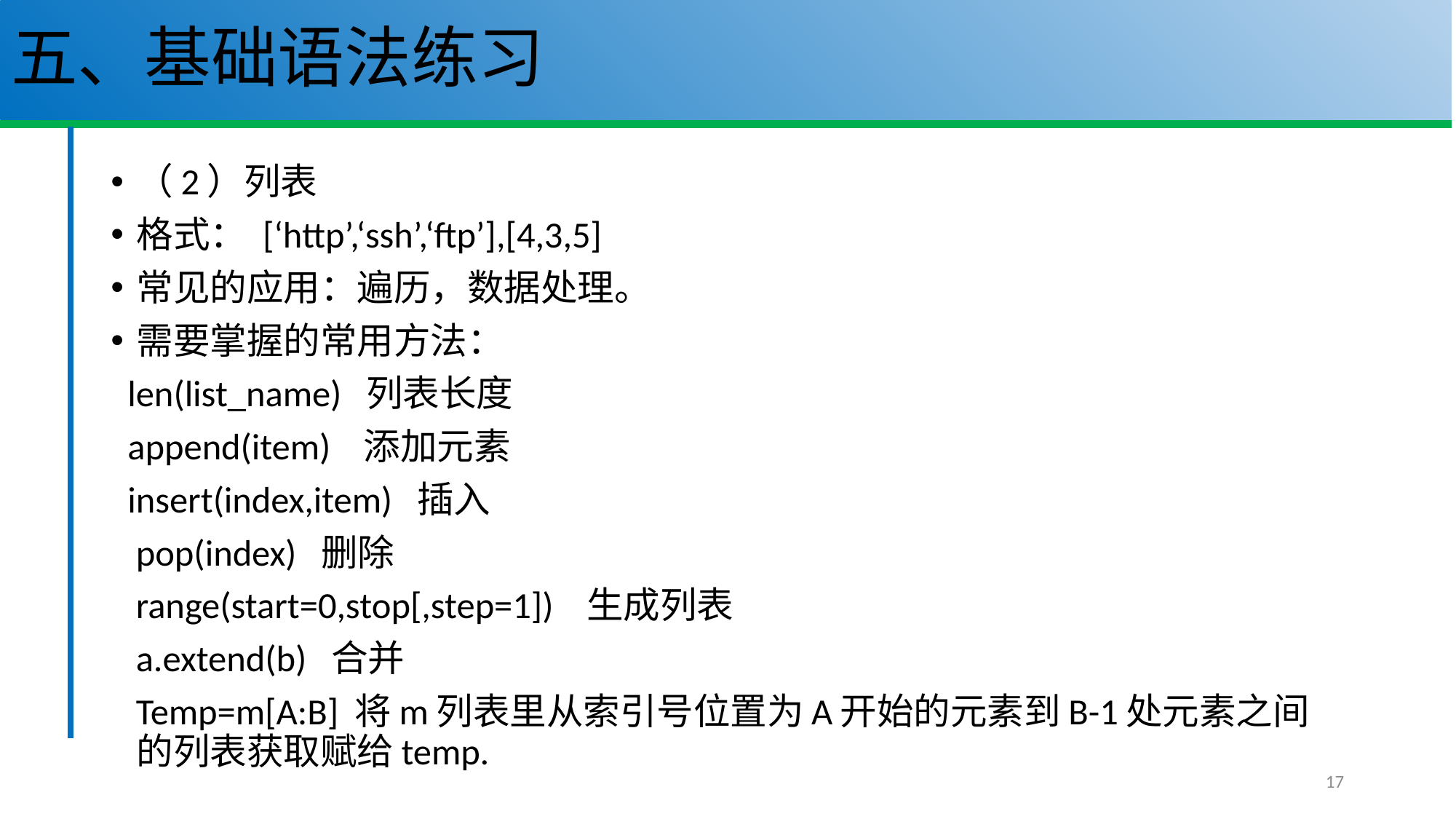

# 五、基础语法练习
（2）列表
格式： [‘http’,‘ssh’,‘ftp’],[4,3,5]
常见的应用：遍历，数据处理。
需要掌握的常用方法：
  len(list_name)  列表长度
  append(item)   添加元素
  insert(index,item)  插入
   pop(index)  删除
   range(start=0,stop[,step=1])   生成列表
   a.extend(b)  合并
   Temp=m[A:B] 将m列表里从索引号位置为A开始的元素到B-1处元素之间的列表获取赋给temp.
17